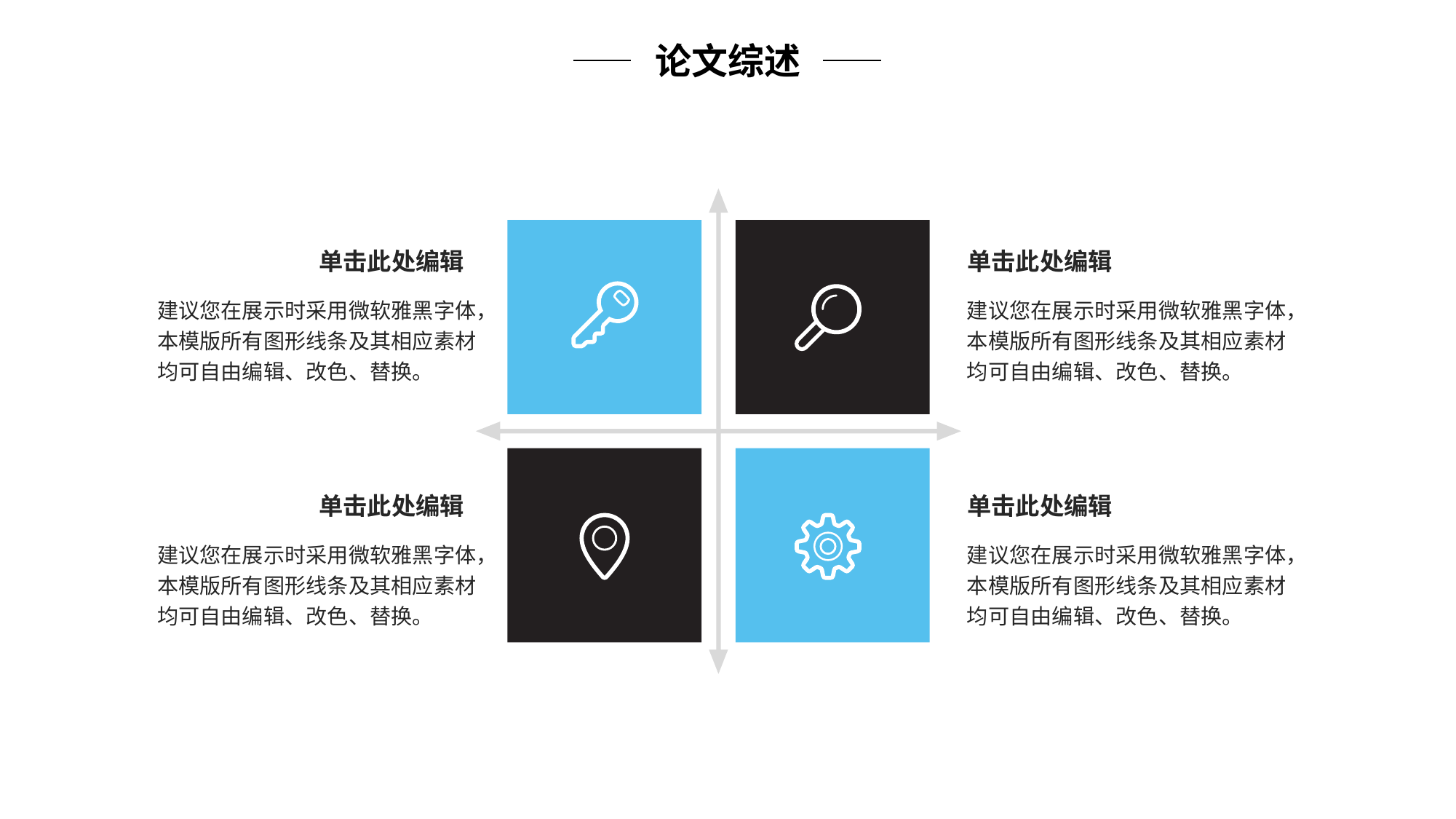

论文综述

单击此处编辑
单击此处编辑

建议您在展示时采用微软雅黑字体，本模版所有图形线条及其相应素材均可自由编辑、改色、替换。
建议您在展示时采用微软雅黑字体，本模版所有图形线条及其相应素材均可自由编辑、改色、替换。

单击此处编辑
单击此处编辑

建议您在展示时采用微软雅黑字体，本模版所有图形线条及其相应素材均可自由编辑、改色、替换。
建议您在展示时采用微软雅黑字体，本模版所有图形线条及其相应素材均可自由编辑、改色、替换。